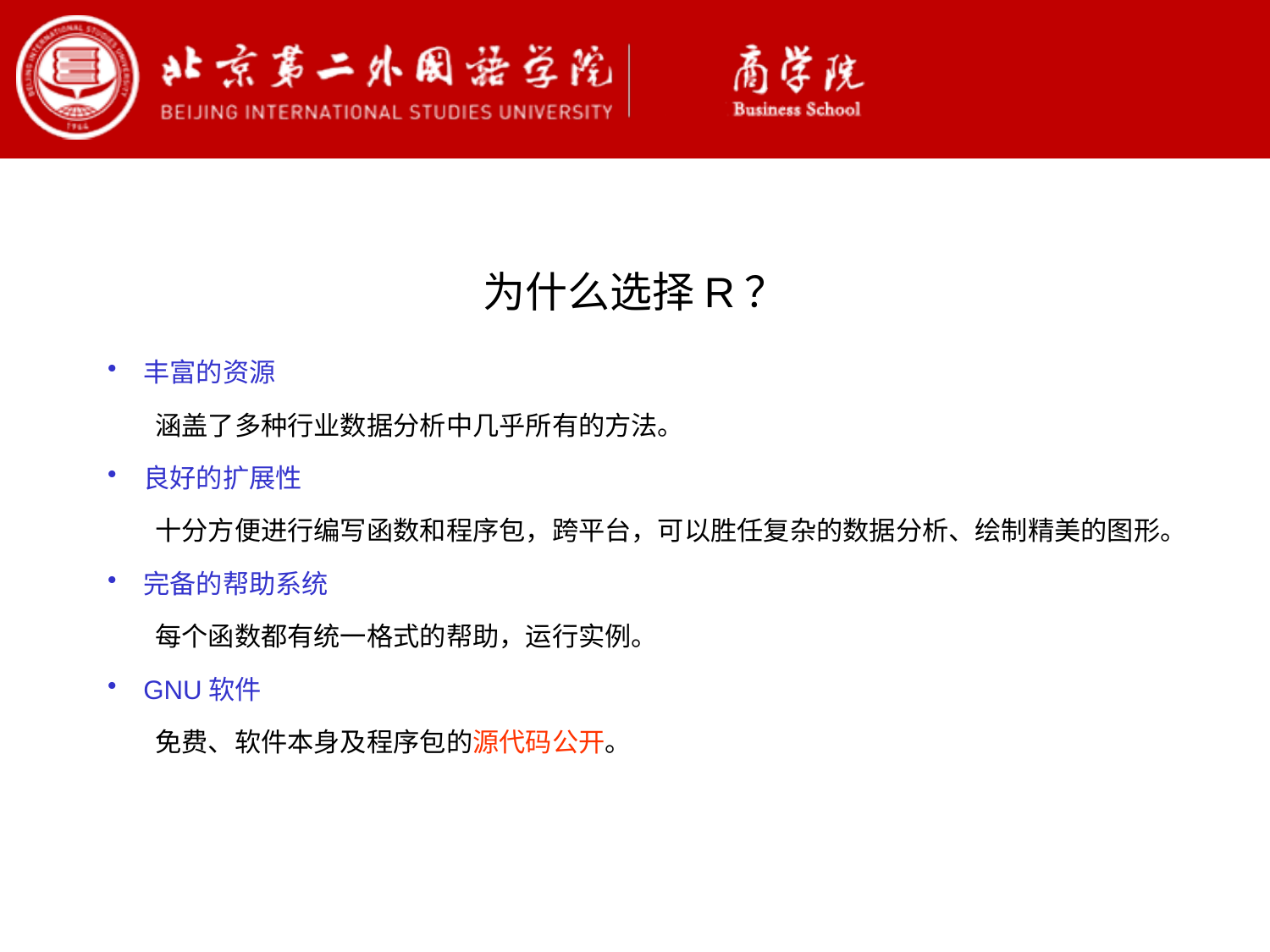

为什么选择R？
丰富的资源
       涵盖了多种行业数据分析中几乎所有的方法。
良好的扩展性
       十分方便进行编写函数和程序包，跨平台，可以胜任复杂的数据分析、绘制精美的图形。
完备的帮助系统
       每个函数都有统一格式的帮助，运行实例。
GNU软件
       免费、软件本身及程序包的源代码公开。